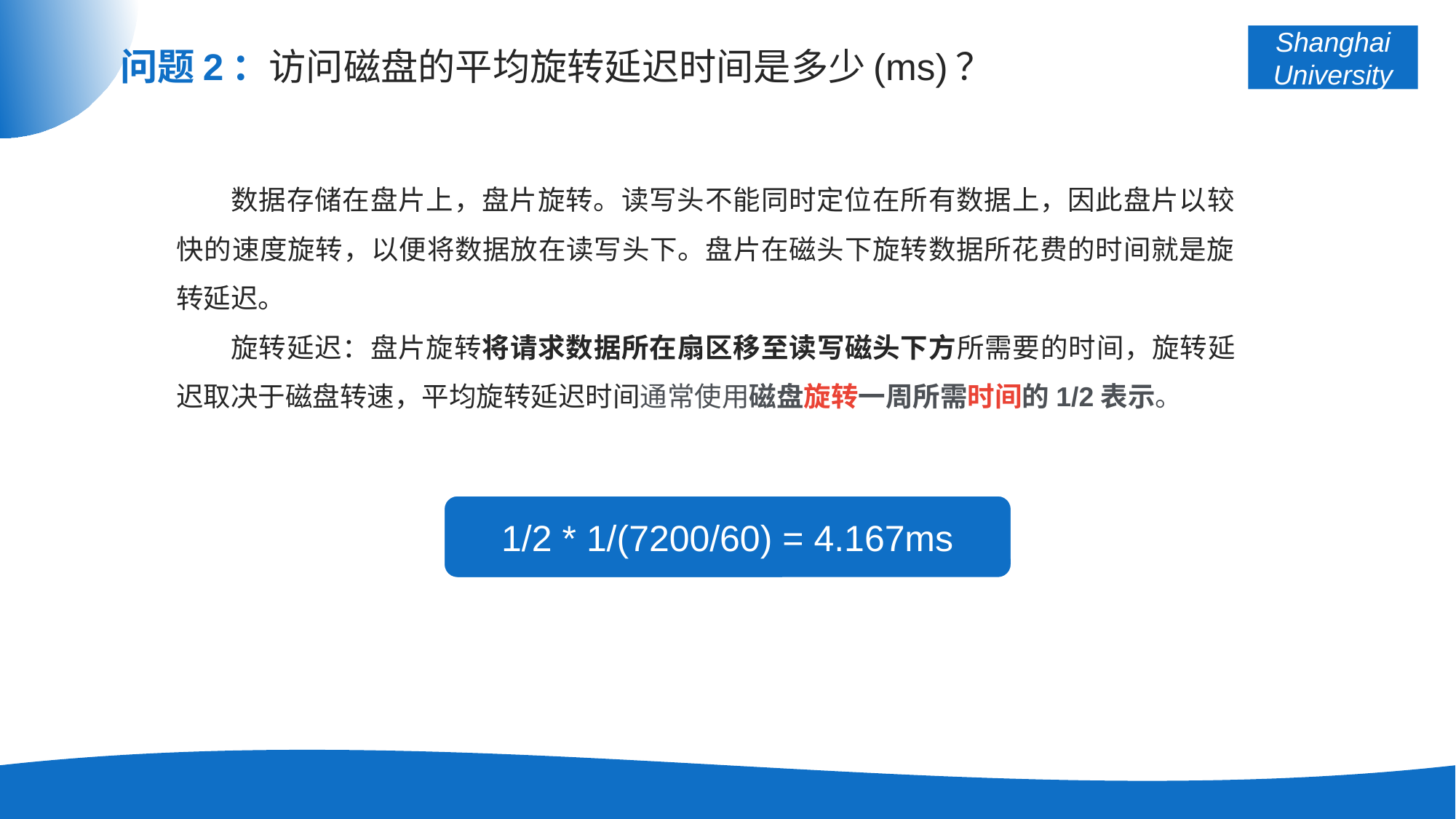

# 问题2：访问磁盘的平均旋转延迟时间是多少(ms)？
数据存储在盘片上，盘片旋转。读写头不能同时定位在所有数据上，因此盘片以较快的速度旋转，以便将数据放在读写头下。盘片在磁头下旋转数据所花费的时间就是旋转延迟。
旋转延迟：盘片旋转将请求数据所在扇区移至读写磁头下方所需要的时间，旋转延迟取决于磁盘转速，平均旋转延迟时间通常使用磁盘旋转一周所需时间的1/2表示。
1/2 * 1/(7200/60) = 4.167ms